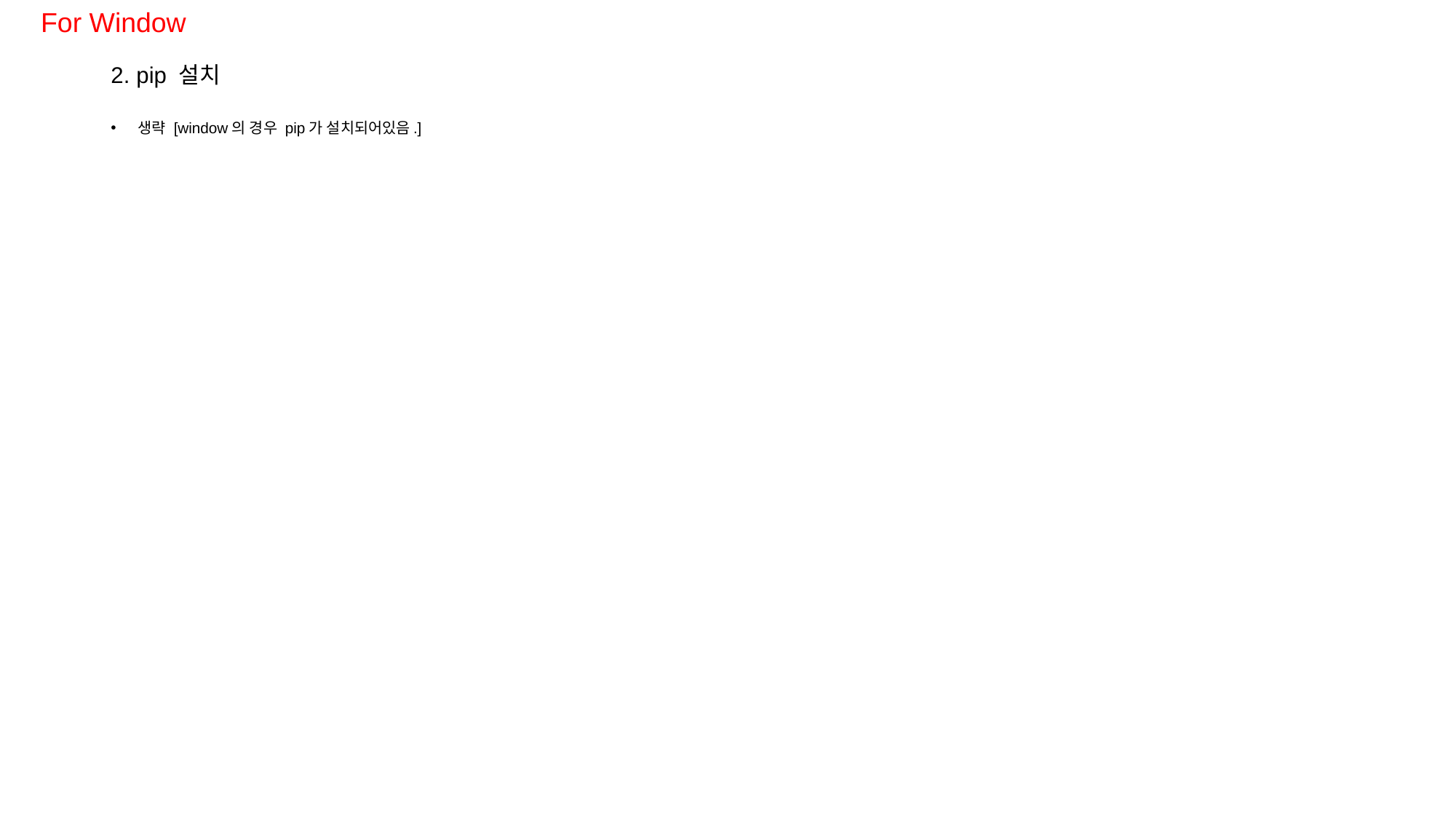

For Window
# 2. pip 설치
생략 [window의 경우 pip가 설치되어있음.]